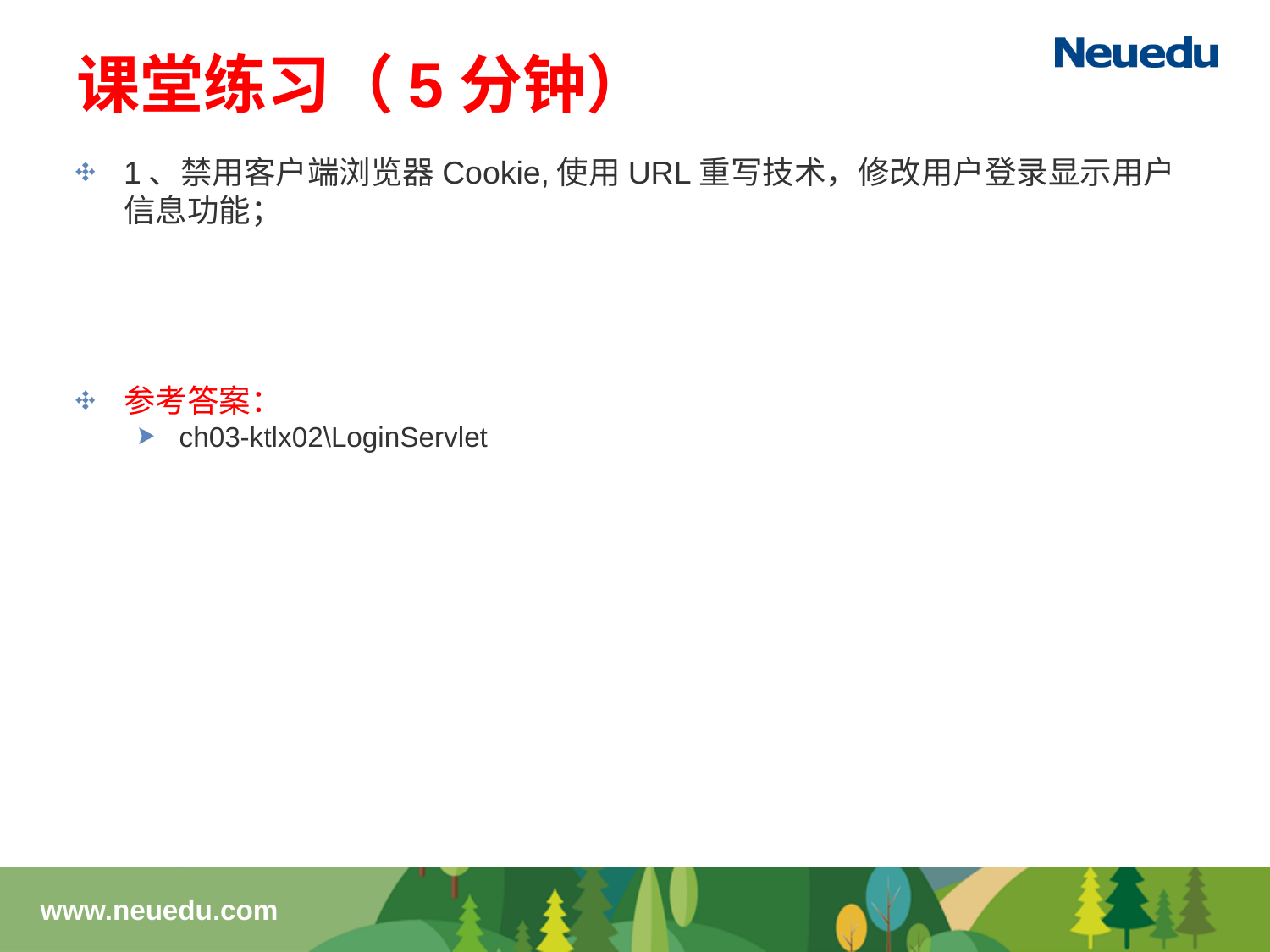

# 课堂练习（5分钟）
1、禁用客户端浏览器Cookie,使用URL重写技术，修改用户登录显示用户信息功能；

参考答案：
ch03-ktlx02\LoginServlet